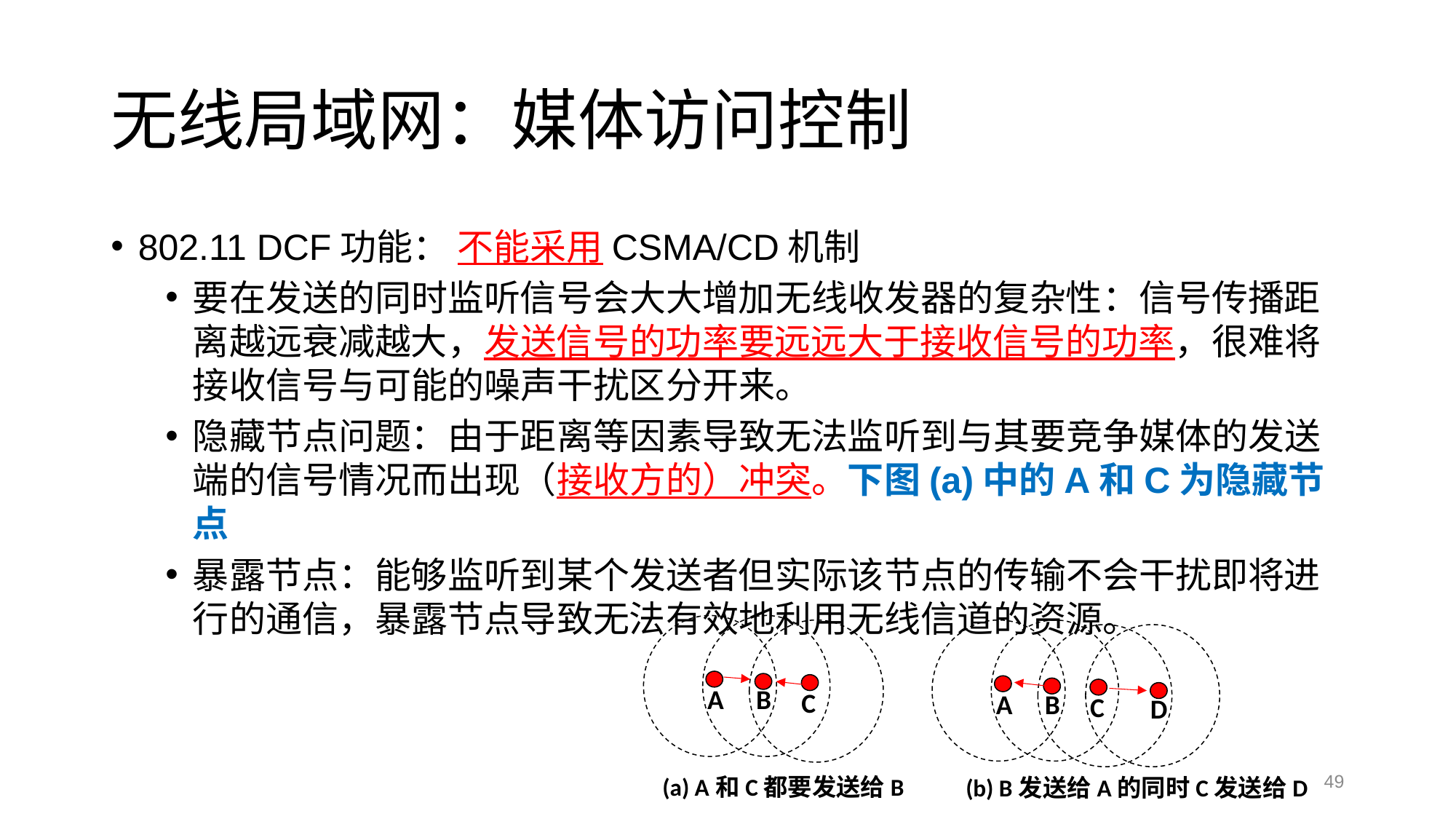

# 无线局域网：媒体访问控制
802.11 DCF功能： 不能采用CSMA/CD机制
要在发送的同时监听信号会大大增加无线收发器的复杂性：信号传播距离越远衰减越大，发送信号的功率要远远大于接收信号的功率，很难将接收信号与可能的噪声干扰区分开来。
隐藏节点问题：由于距离等因素导致无法监听到与其要竞争媒体的发送端的信号情况而出现（接收方的）冲突。下图(a)中的A和C为隐藏节点
暴露节点：能够监听到某个发送者但实际该节点的传输不会干扰即将进行的通信，暴露节点导致无法有效地利用无线信道的资源。

 A
 B

 C
 A
 B

 C
 D
(a) A和C都要发送给B
(b) B发送给A的同时C发送给D
49